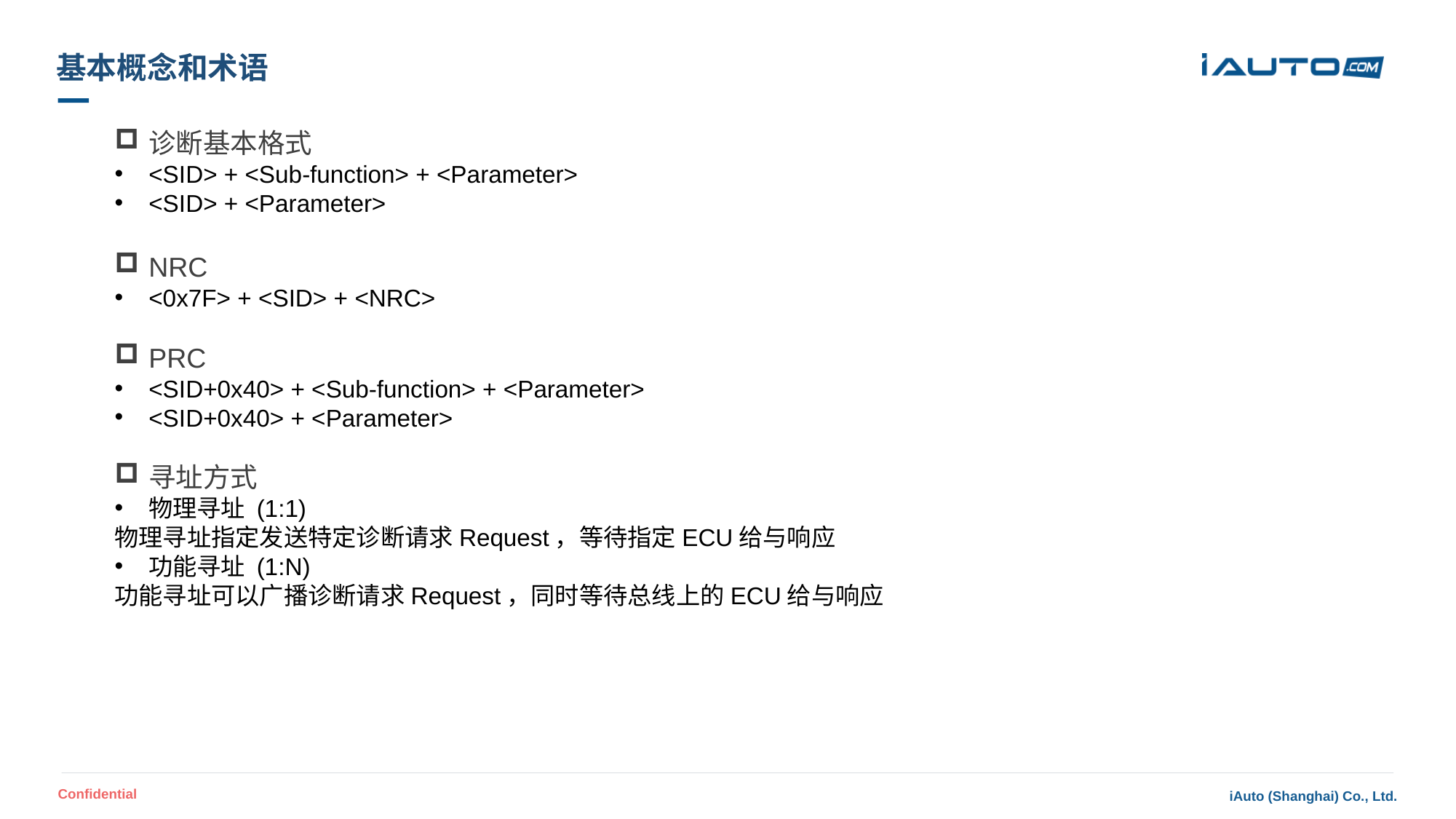

# 基本概念和术语
诊断基本格式
<SID> + <Sub-function> + <Parameter>
<SID> + <Parameter>

NRC
<0x7F> + <SID> + <NRC>

PRC
<SID+0x40> + <Sub-function> + <Parameter>
<SID+0x40> + <Parameter>

寻址方式
物理寻址 (1:1)
物理寻址指定发送特定诊断请求Request，等待指定ECU给与响应
功能寻址 (1:N)
功能寻址可以广播诊断请求Request，同时等待总线上的ECU给与响应